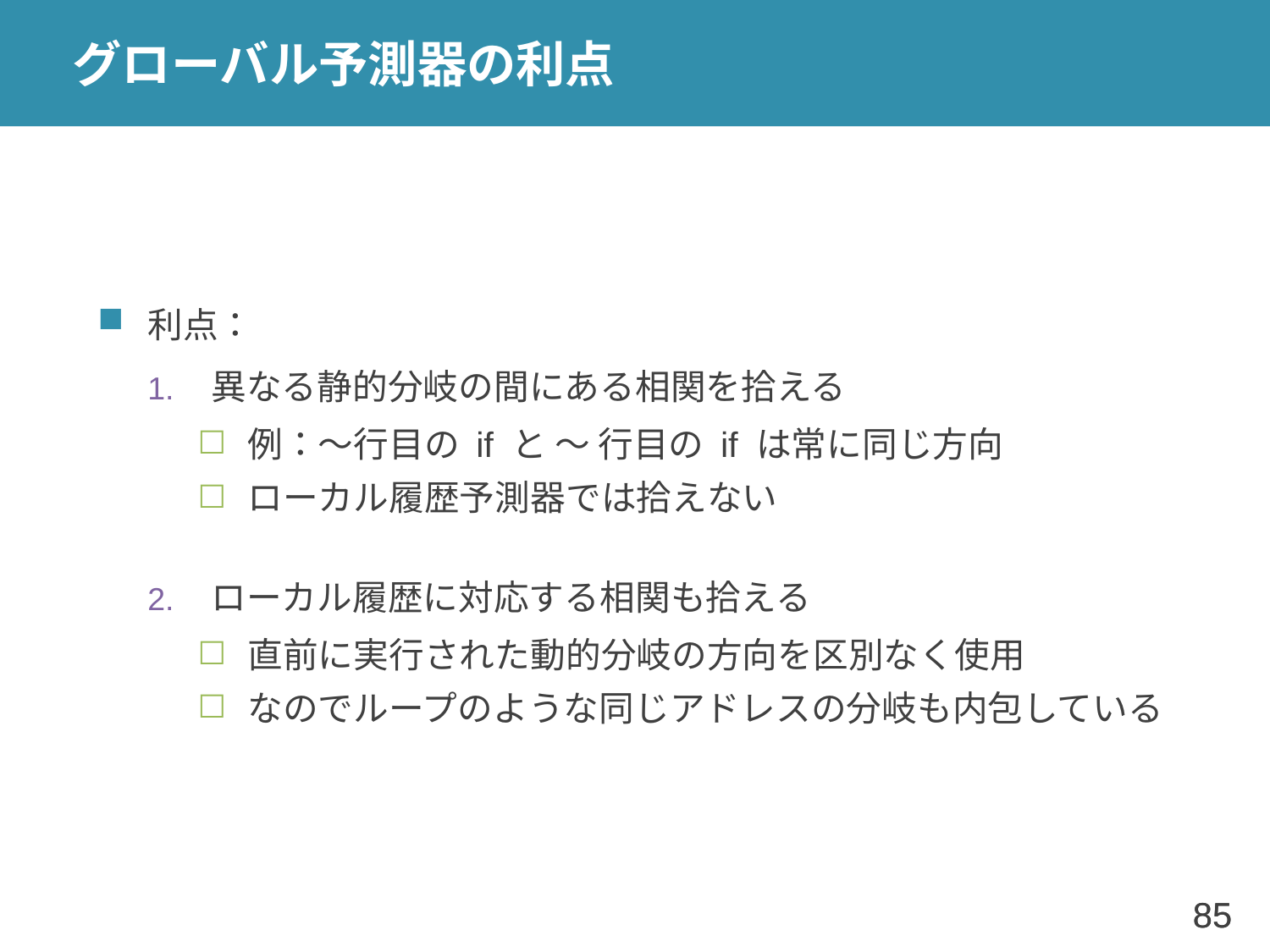

# グローバル予測器の利点
利点：
異なる静的分岐の間にある相関を拾える
例：～行目の if と ～ 行目の if は常に同じ方向
ローカル履歴予測器では拾えない
ローカル履歴に対応する相関も拾える
直前に実行された動的分岐の方向を区別なく使用
なのでループのような同じアドレスの分岐も内包している